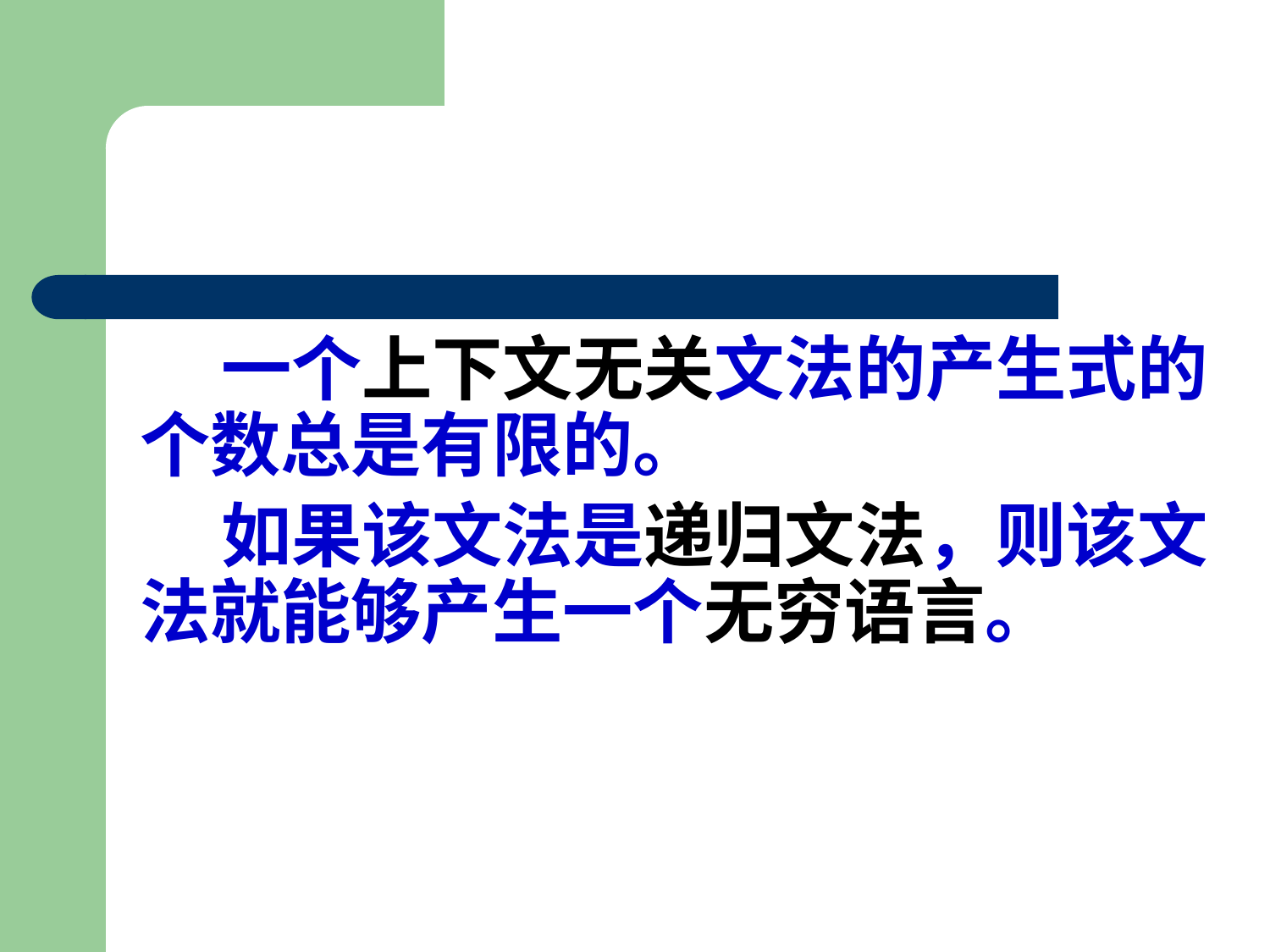

#
    一个上下文无关文法的产生式的个数总是有限的。
    如果该文法是递归文法，则该文法就能够产生一个无穷语言。